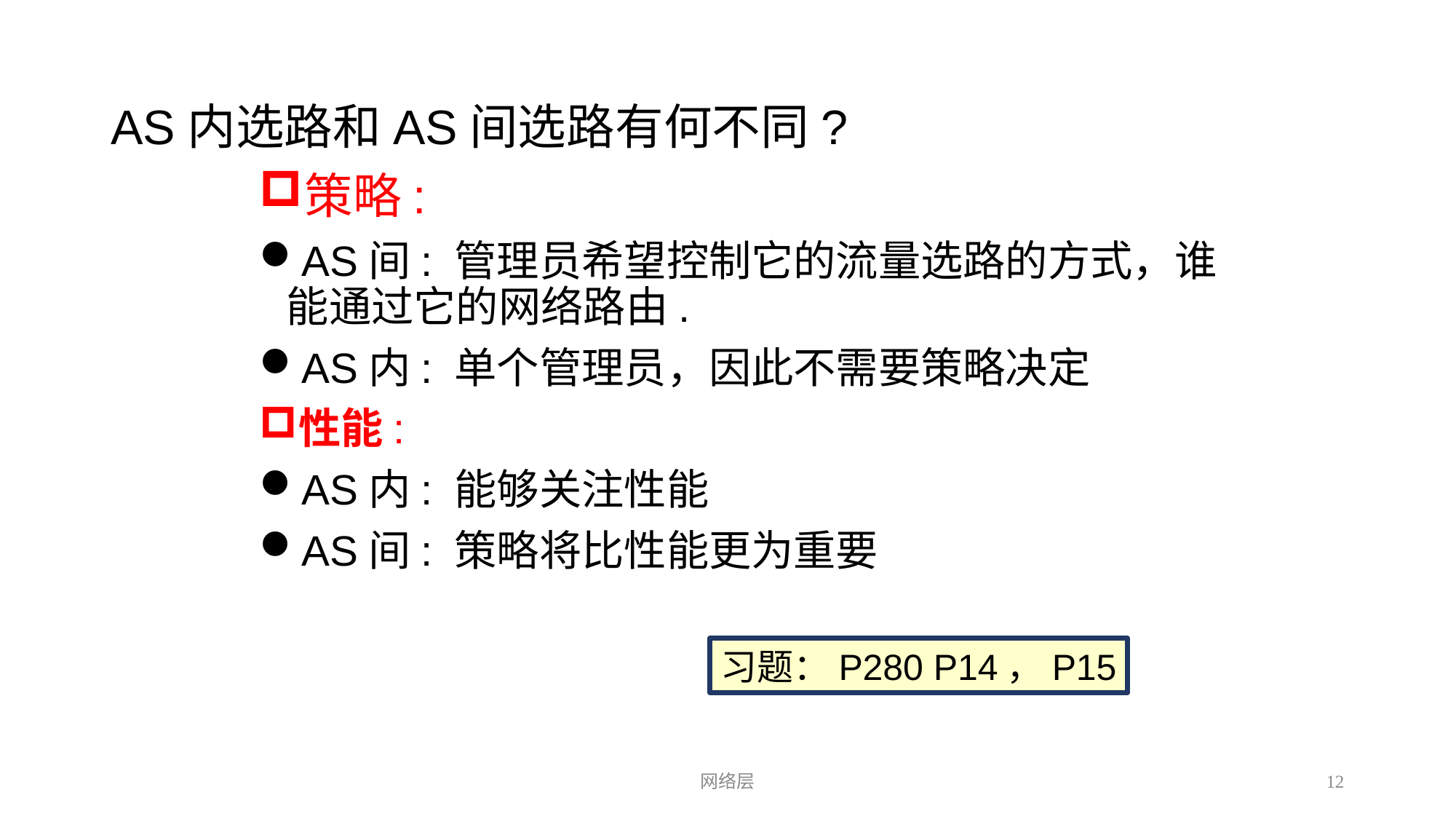

# AS内选路和AS间选路有何不同?
策略:
AS间: 管理员希望控制它的流量选路的方式，谁能通过它的网络路由.
AS内: 单个管理员，因此不需要策略决定
性能:
AS内: 能够关注性能
AS间: 策略将比性能更为重要
习题：P280 P14，P15
网络层
12